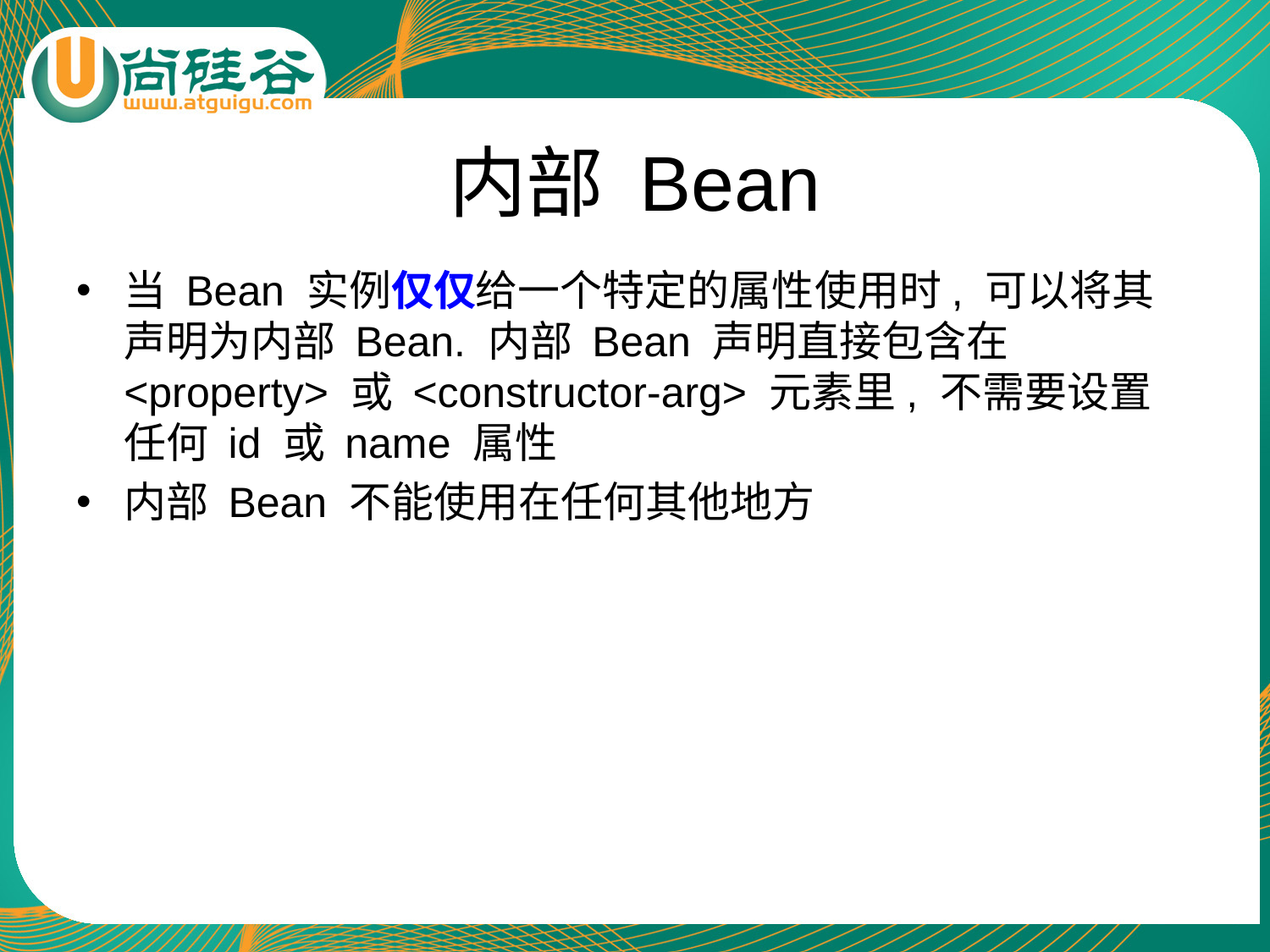

# 内部 Bean
当 Bean 实例仅仅给一个特定的属性使用时, 可以将其声明为内部 Bean. 内部 Bean 声明直接包含在 <property> 或 <constructor-arg> 元素里, 不需要设置任何 id 或 name 属性
内部 Bean 不能使用在任何其他地方